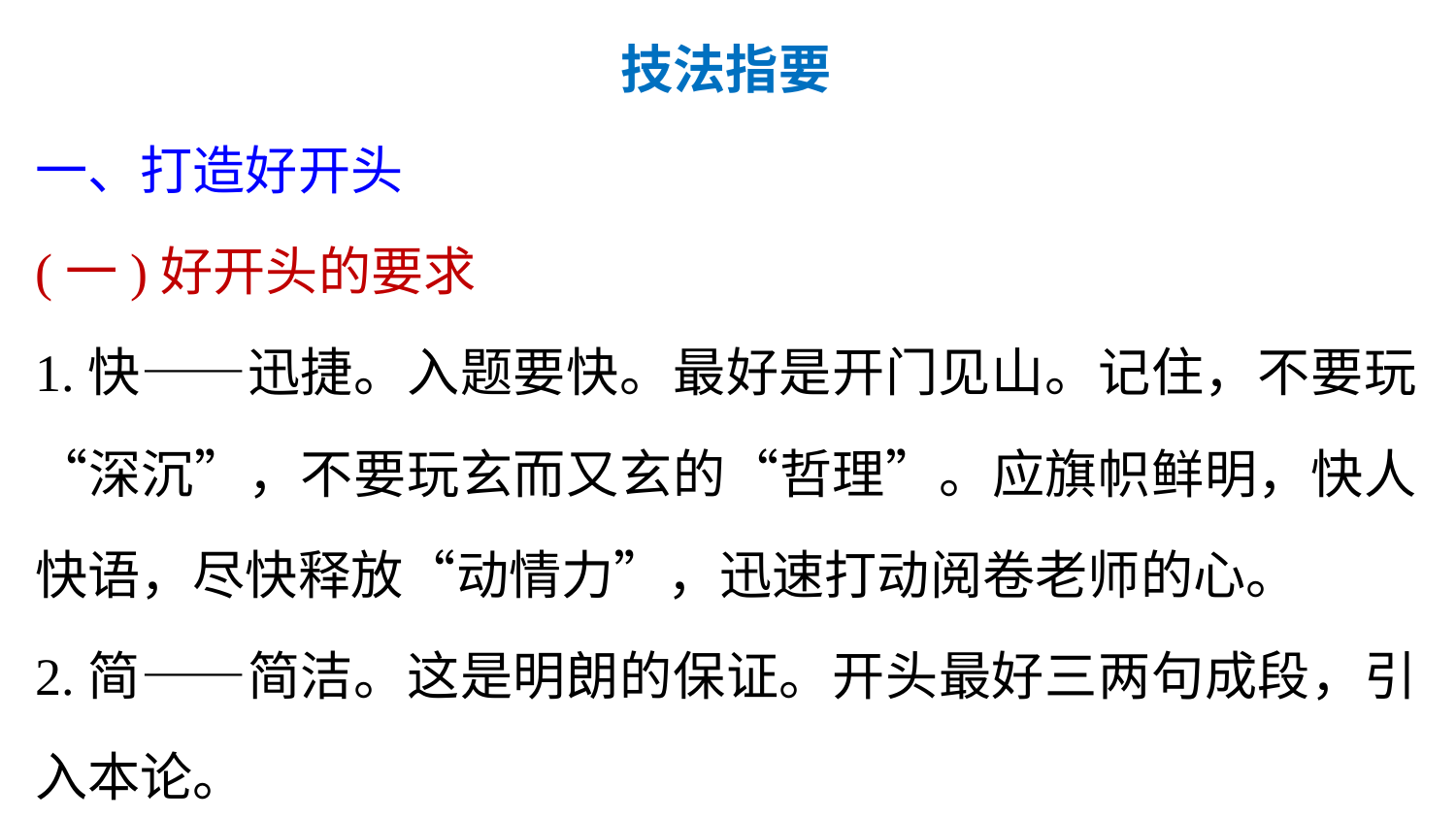

技法指要
一、打造好开头
(一)好开头的要求
1.快——迅捷。入题要快。最好是开门见山。记住，不要玩“深沉”，不要玩玄而又玄的“哲理”。应旗帜鲜明，快人快语，尽快释放“动情力”，迅速打动阅卷老师的心。
2.简——简洁。这是明朗的保证。开头最好三两句成段，引入本论。